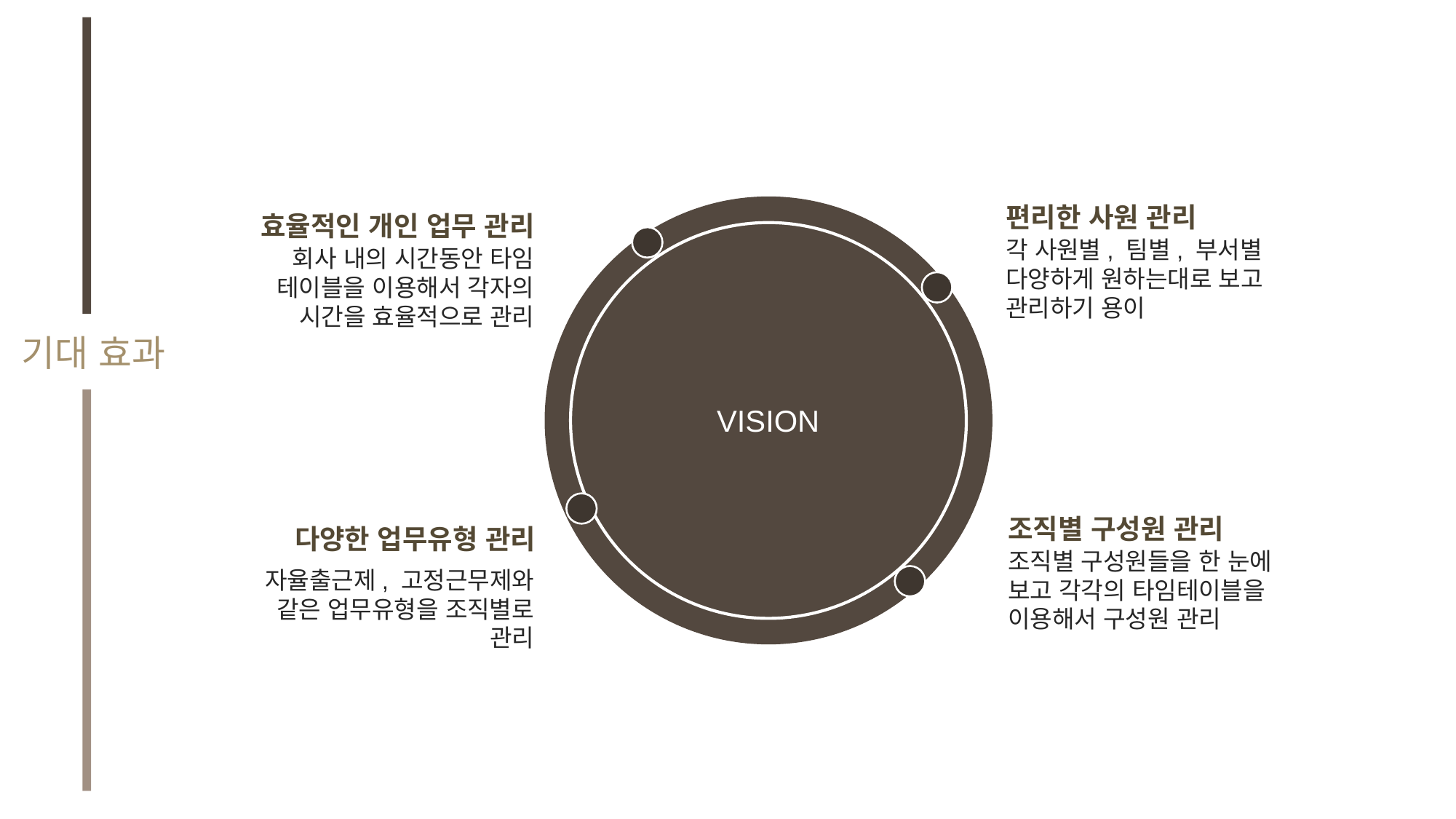

편리한 사원 관리

효율적인 개인 업무 관리

각 사원별, 팀별, 부서별 다양하게 원하는대로 보고 관리하기 용이
회사 내의 시간동안 타임 테이블을 이용해서 각자의 시간을 효율적으로 관리

기대 효과

VISION

조직별 구성원 관리
다양한 업무유형 관리
조직별 구성원들을 한 눈에 보고 각각의 타임테이블을 이용해서 구성원 관리
자율출근제, 고정근무제와 같은 업무유형을 조직별로 관리